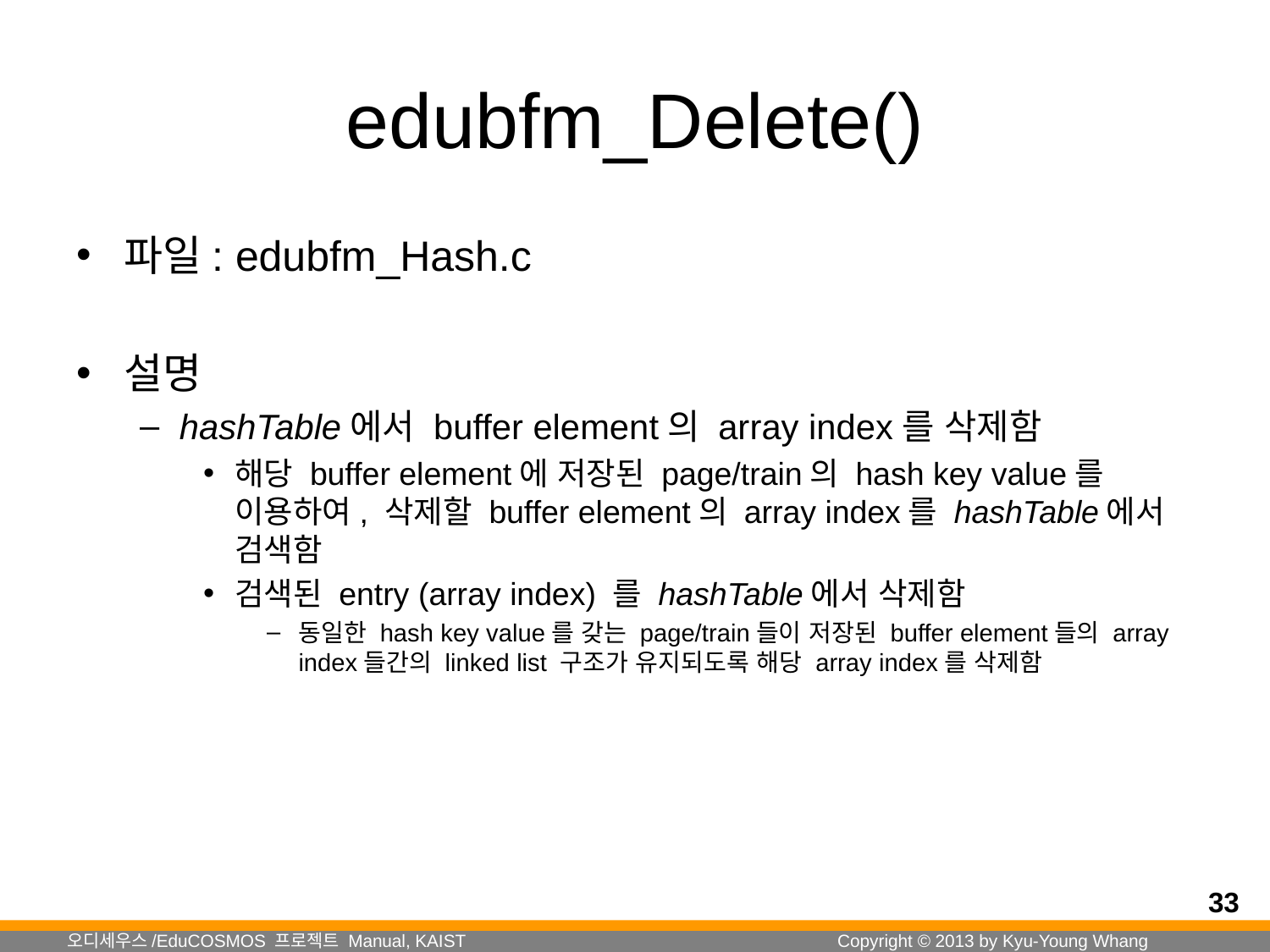

# edubfm_Delete()
파일: edubfm_Hash.c

설명
hashTable에서 buffer element의 array index를 삭제함
해당 buffer element에 저장된 page/train의 hash key value를 이용하여, 삭제할 buffer element의 array index를 hashTable에서 검색함
검색된 entry (array index) 를 hashTable에서 삭제함
동일한 hash key value를 갖는 page/train들이 저장된 buffer element들의 array index들간의 linked list 구조가 유지되도록 해당 array index를 삭제함